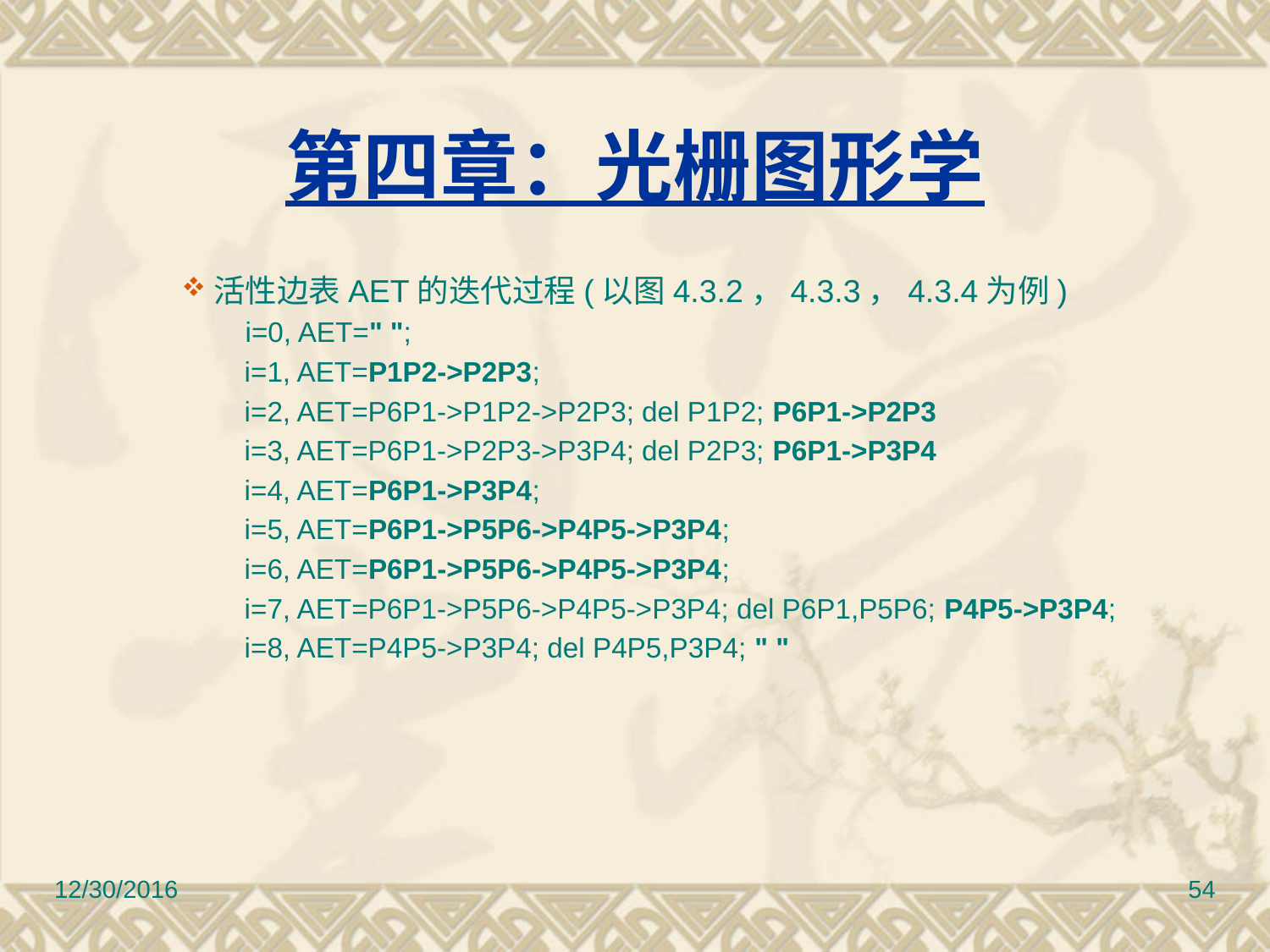

第四章：光栅图形学
活性边表AET的迭代过程(以图4.3.2，4.3.3，4.3.4为例)
i=0, AET=" ";
	        i=1, AET=P1P2->P2P3;
	        i=2, AET=P6P1->P1P2->P2P3; del P1P2; P6P1->P2P3
	        i=3, AET=P6P1->P2P3->P3P4; del P2P3; P6P1->P3P4
	        i=4, AET=P6P1->P3P4;
	        i=5, AET=P6P1->P5P6->P4P5->P3P4;
	        i=6, AET=P6P1->P5P6->P4P5->P3P4;
	        i=7, AET=P6P1->P5P6->P4P5->P3P4; del P6P1,P5P6; P4P5->P3P4;
	        i=8, AET=P4P5->P3P4; del P4P5,P3P4; " "
12/30/2016
54